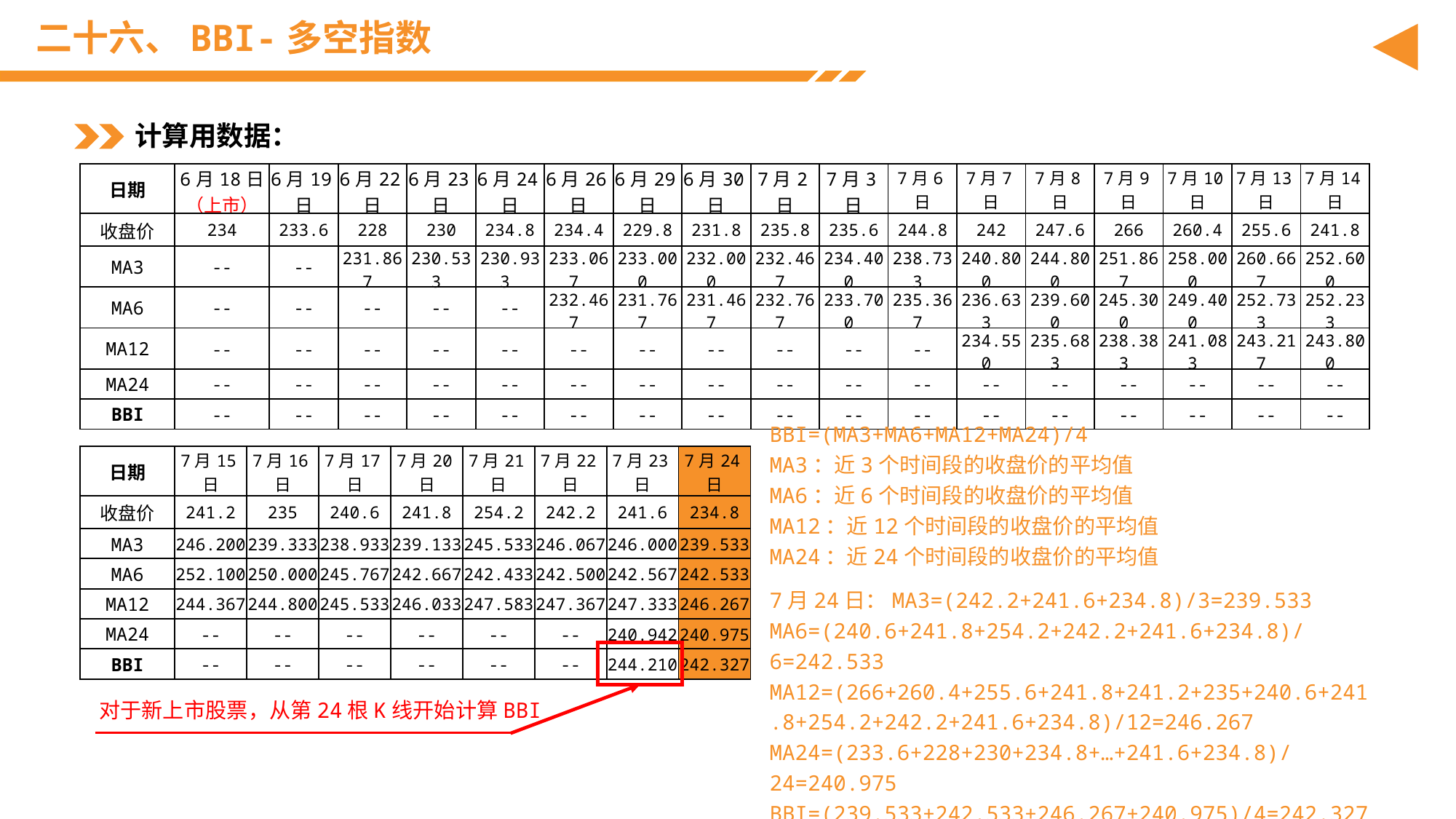

# 二十六、BBI-多空指数

计算用数据：

| 日期 | 6月18日 （上市） | 6月19日 | 6月22日 | 6月23日 | 6月24日 | 6月26日 | 6月29日 | 6月30日 | 7月2日 | 7月3日 | 7月6日 | 7月7日 | 7月8日 | 7月9日 | 7月10日 | 7月13日 | 7月14日 |
| --- | --- | --- | --- | --- | --- | --- | --- | --- | --- | --- | --- | --- | --- | --- | --- | --- | --- |
| 收盘价 | 234 | 233.6 | 228 | 230 | 234.8 | 234.4 | 229.8 | 231.8 | 235.8 | 235.6 | 244.8 | 242 | 247.6 | 266 | 260.4 | 255.6 | 241.8 |
| MA3 | -- | -- | 231.867 | 230.533 | 230.933 | 233.067 | 233.000 | 232.000 | 232.467 | 234.400 | 238.733 | 240.800 | 244.800 | 251.867 | 258.000 | 260.667 | 252.600 |
| MA6 | -- | -- | -- | -- | -- | 232.467 | 231.767 | 231.467 | 232.767 | 233.700 | 235.367 | 236.633 | 239.600 | 245.300 | 249.400 | 252.733 | 252.233 |
| MA12 | -- | -- | -- | -- | -- | -- | -- | -- | -- | -- | -- | 234.550 | 235.683 | 238.383 | 241.083 | 243.217 | 243.800 |
| MA24 | -- | -- | -- | -- | -- | -- | -- | -- | -- | -- | -- | -- | -- | -- | -- | -- | -- |
| BBI | -- | -- | -- | -- | -- | -- | -- | -- | -- | -- | -- | -- | -- | -- | -- | -- | -- |
BBI=(MA3+MA6+MA12+MA24)/4
MA3：近3个时间段的收盘价的平均值
MA6：近6个时间段的收盘价的平均值
MA12：近12个时间段的收盘价的平均值
MA24：近24个时间段的收盘价的平均值

7月24日：MA3=(242.2+241.6+234.8)/3=239.533
MA6=(240.6+241.8+254.2+242.2+241.6+234.8)/6=242.533
MA12=(266+260.4+255.6+241.8+241.2+235+240.6+241.8+254.2+242.2+241.6+234.8)/12=246.267
MA24=(233.6+228+230+234.8+…+241.6+234.8)/24=240.975
BBI=(239.533+242.533+246.267+240.975)/4=242.327
| 日期 | 7月15日 | 7月16日 | 7月17日 | 7月20日 | 7月21日 | 7月22日 | 7月23日 | 7月24日 |
| --- | --- | --- | --- | --- | --- | --- | --- | --- |
| 收盘价 | 241.2 | 235 | 240.6 | 241.8 | 254.2 | 242.2 | 241.6 | 234.8 |
| MA3 | 246.200 | 239.333 | 238.933 | 239.133 | 245.533 | 246.067 | 246.000 | 239.533 |
| MA6 | 252.100 | 250.000 | 245.767 | 242.667 | 242.433 | 242.500 | 242.567 | 242.533 |
| MA12 | 244.367 | 244.800 | 245.533 | 246.033 | 247.583 | 247.367 | 247.333 | 246.267 |
| MA24 | -- | -- | -- | -- | -- | -- | 240.942 | 240.975 |
| BBI | -- | -- | -- | -- | -- | -- | 244.210 | 242.327 |

对于新上市股票，从第24根K线开始计算BBI